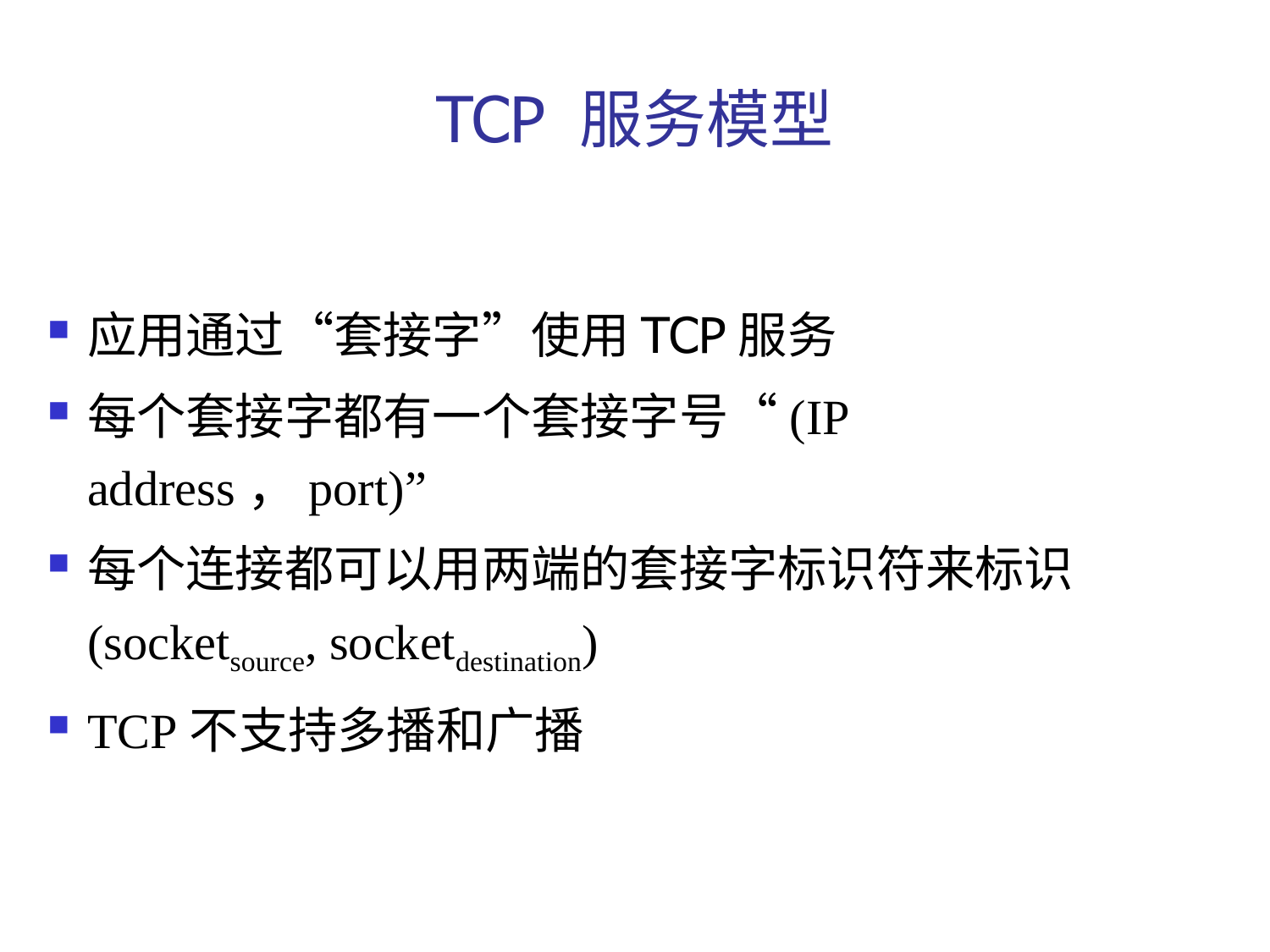

# TCP 服务模型
应用通过“套接字”使用TCP服务
每个套接字都有一个套接字号“(IP address，port)”
每个连接都可以用两端的套接字标识符来标识 (socketsource, socketdestination)
TCP不支持多播和广播